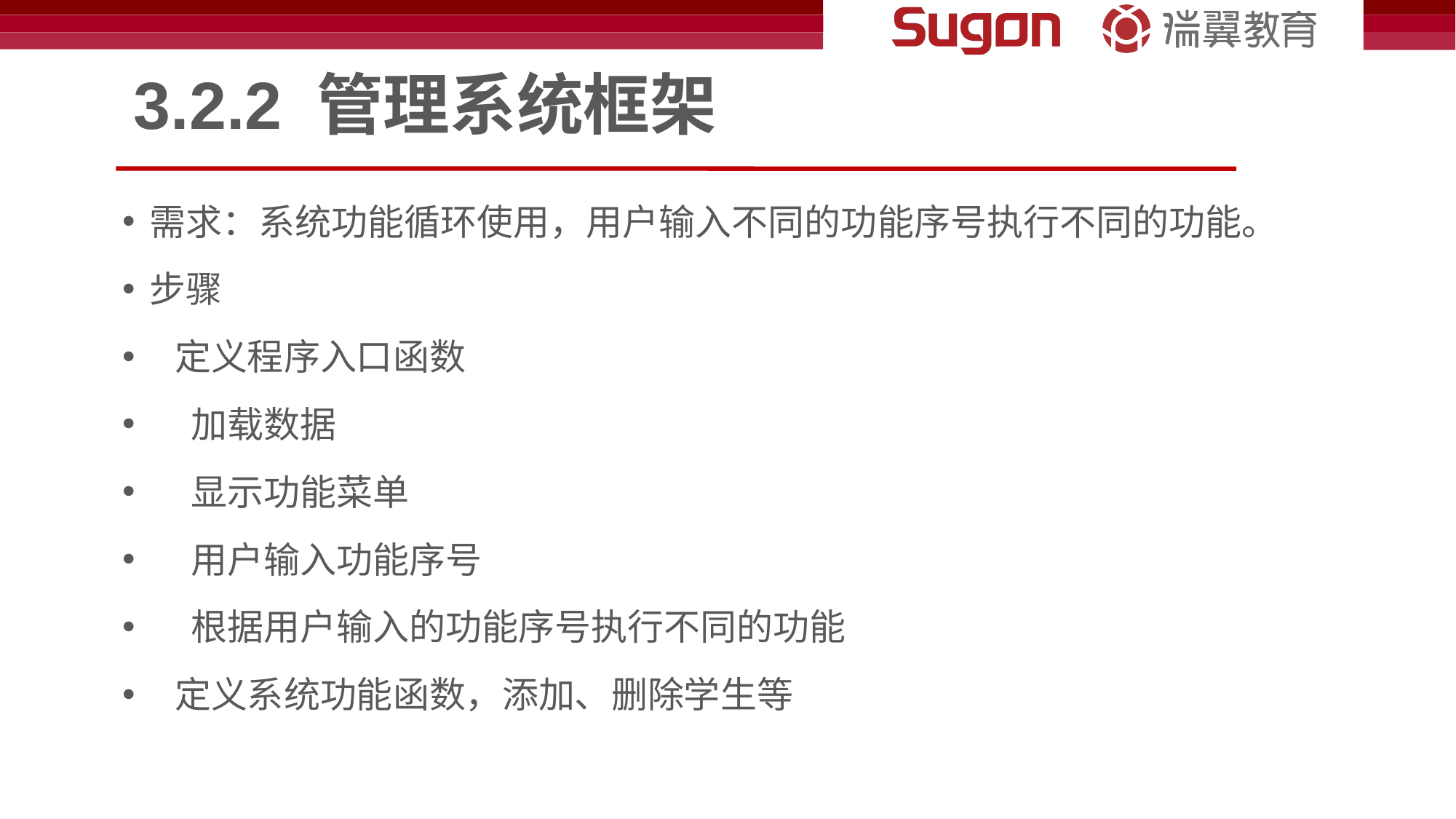

# 3.2.2 管理系统框架
需求：系统功能循环使用，用户输入不同的功能序号执行不同的功能。
步骤
  定义程序入口函数
    加载数据
    显示功能菜单
    用户输入功能序号
    根据用户输入的功能序号执行不同的功能
  定义系统功能函数，添加、删除学生等